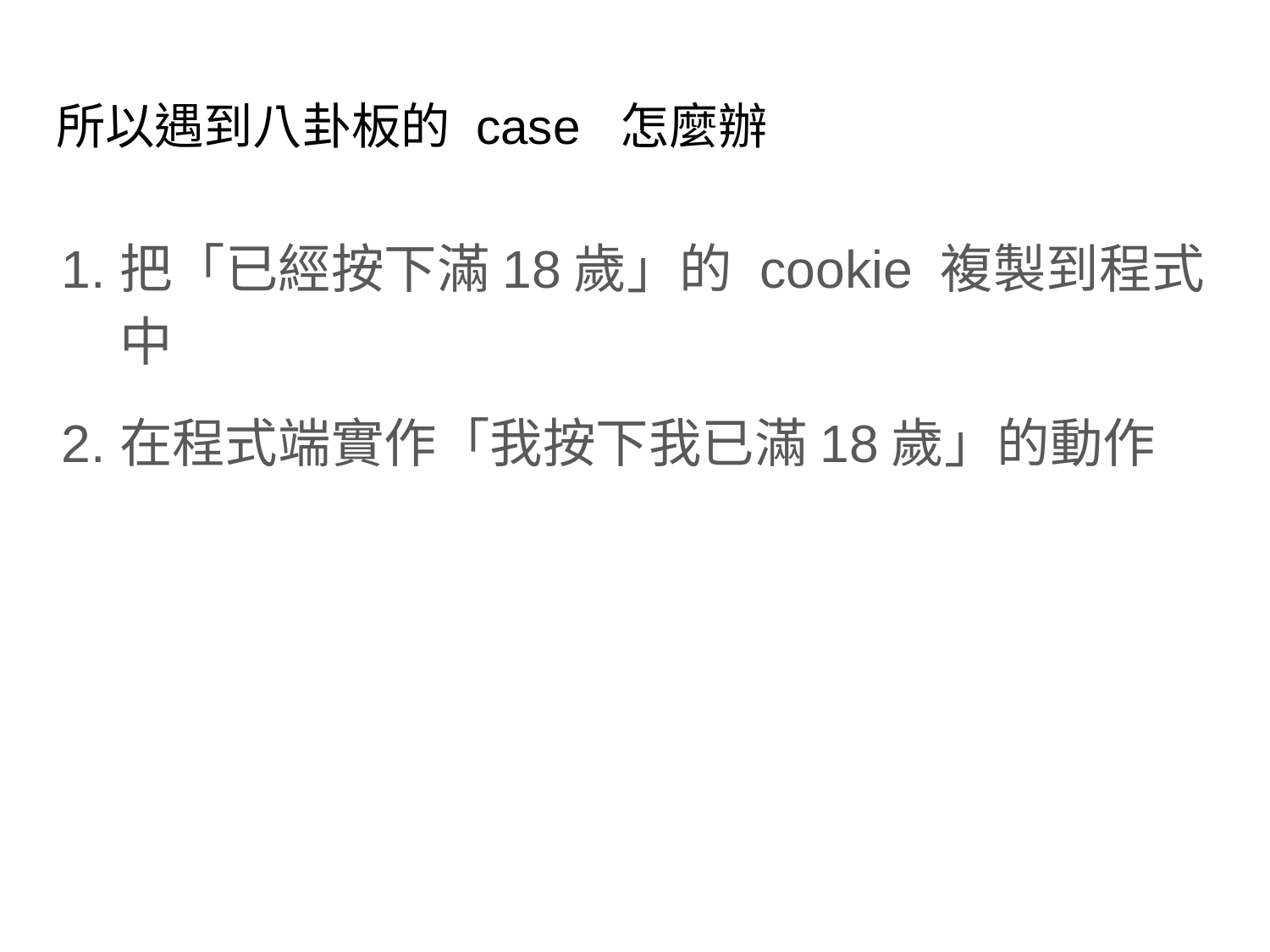

# 所以遇到八卦板的 case  怎麼辦
把「已經按下滿18歲」的 cookie 複製到程式中
在程式端實作「我按下我已滿18歲」的動作